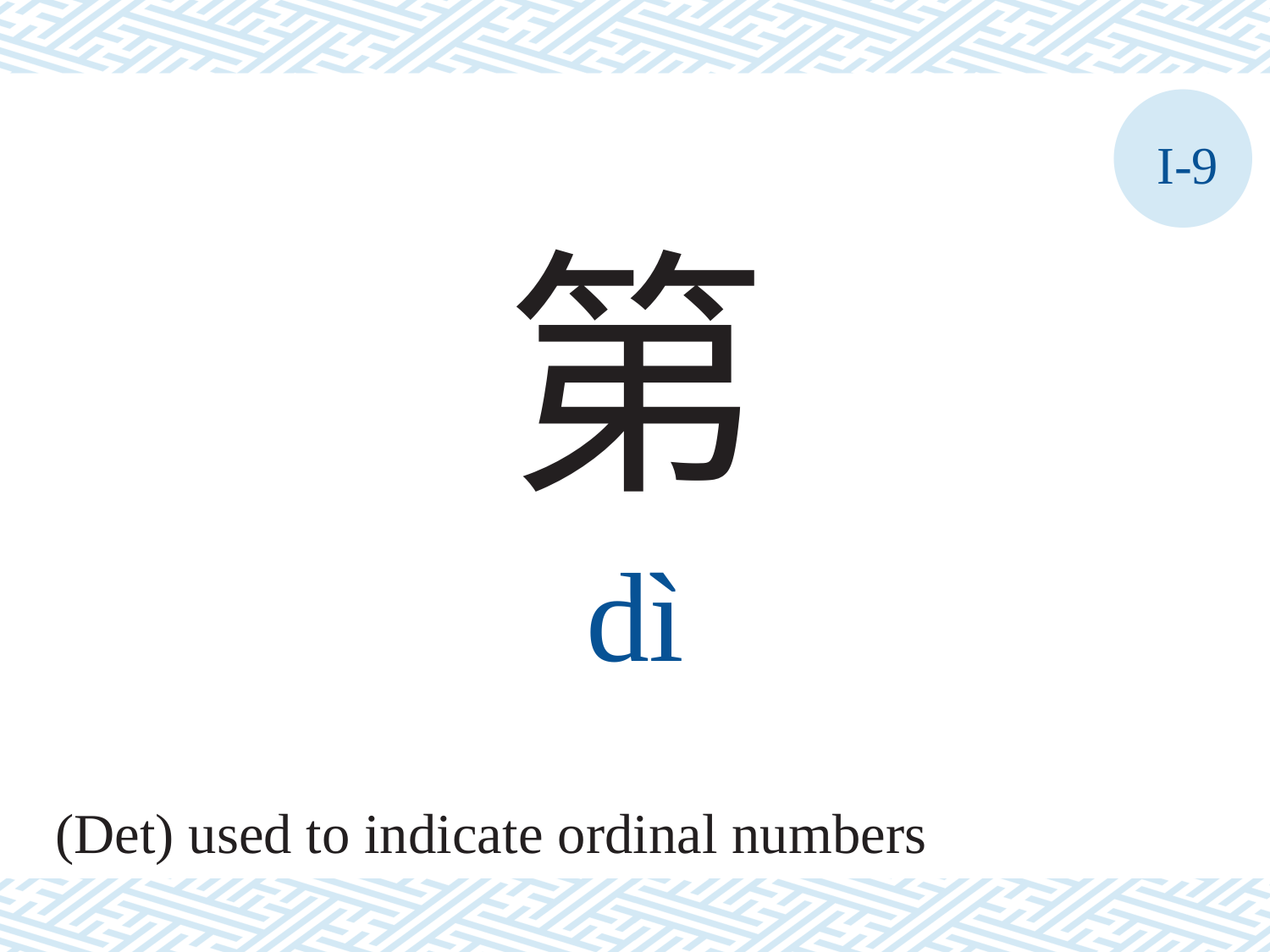

I-9
第
dì
(Det) used to indicate ordinal numbers